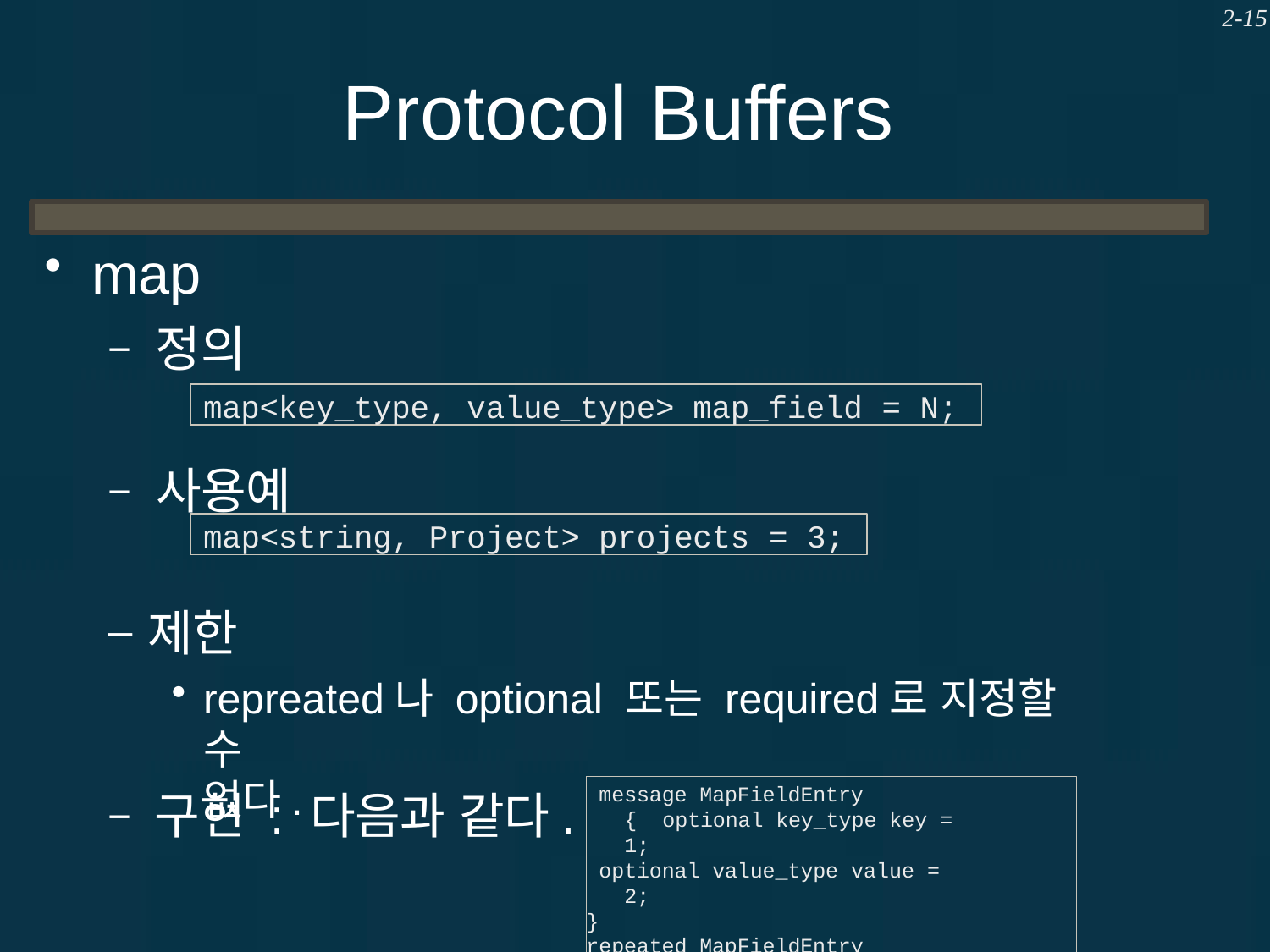

2-15
# Protocol Buffers

map
– 정의
map<key_type, value_type> map_field = N;
– 사용예
map<string, Project> projects = 3;
제한
repreated나 optional 또는 required로 지정할 수
없다.
message MapFieldEntry {  optional key_type key = 1;
optional value_type value = 2;
}
repeated MapFieldEntry map_field = N
– 구현 : 다음과 같다.